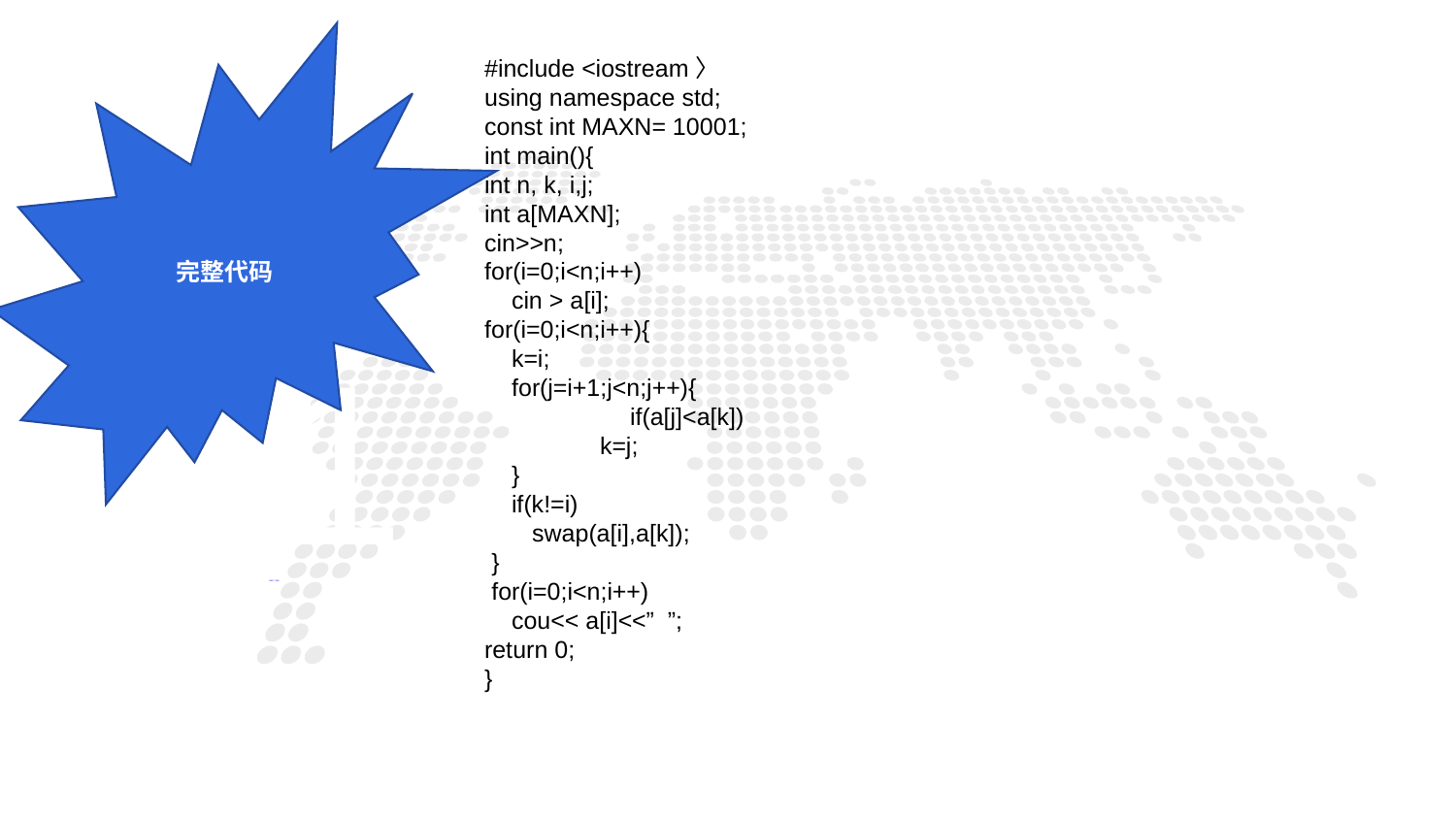

完整代码
#include <iostream〉
using namespace std;
const int MAXN= 10001;
int main(){
int n, k, i,j;
int a[MAXN];
cin>>n;
for(i=0;i<n;i++)
    cin > a[i];
for(i=0;i<n;i++){
    k=i;
    for(j=i+1;j<n;j++){
	if(a[j]<a[k])
                 k=j;
    }
    if(k!=i)
       swap(a[i],a[k]);
 }
 for(i=0;i<n;i++)
    cou<< a[i]<<”  ”;
return 0;
}

1
PART  ONE